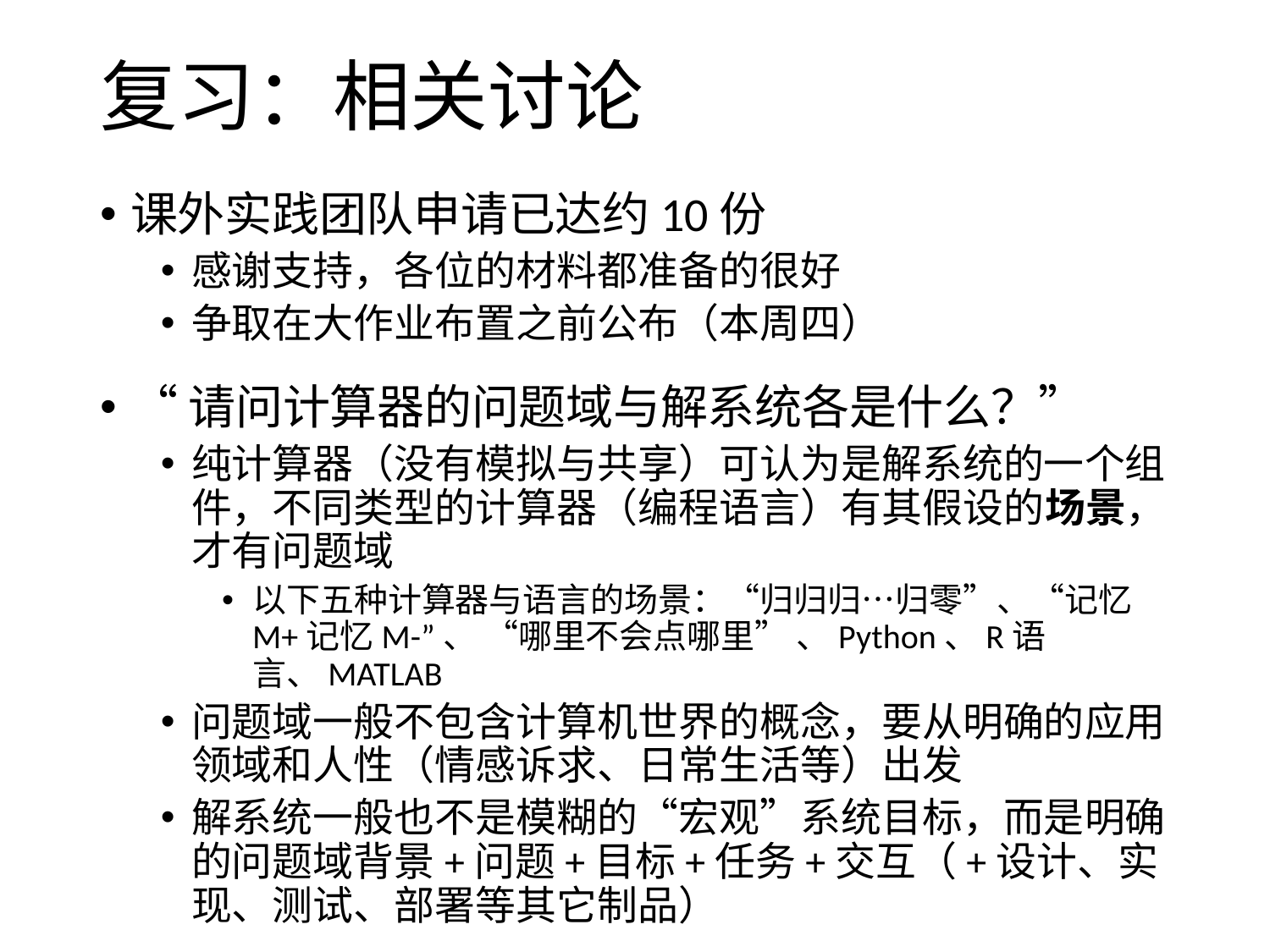

# 复习：相关讨论
课外实践团队申请已达约10份
感谢支持，各位的材料都准备的很好
争取在大作业布置之前公布（本周四）

“请问计算器的问题域与解系统各是什么？”
纯计算器（没有模拟与共享）可认为是解系统的一个组件，不同类型的计算器（编程语言）有其假设的场景，才有问题域
以下五种计算器与语言的场景：“归归归…归零”、“记忆M+记忆M-”、 “哪里不会点哪里” 、Python、R语言、MATLAB
问题域一般不包含计算机世界的概念，要从明确的应用领域和人性（情感诉求、日常生活等）出发
解系统一般也不是模糊的“宏观”系统目标，而是明确的问题域背景+问题+目标+任务+交互（+设计、实现、测试、部署等其它制品）